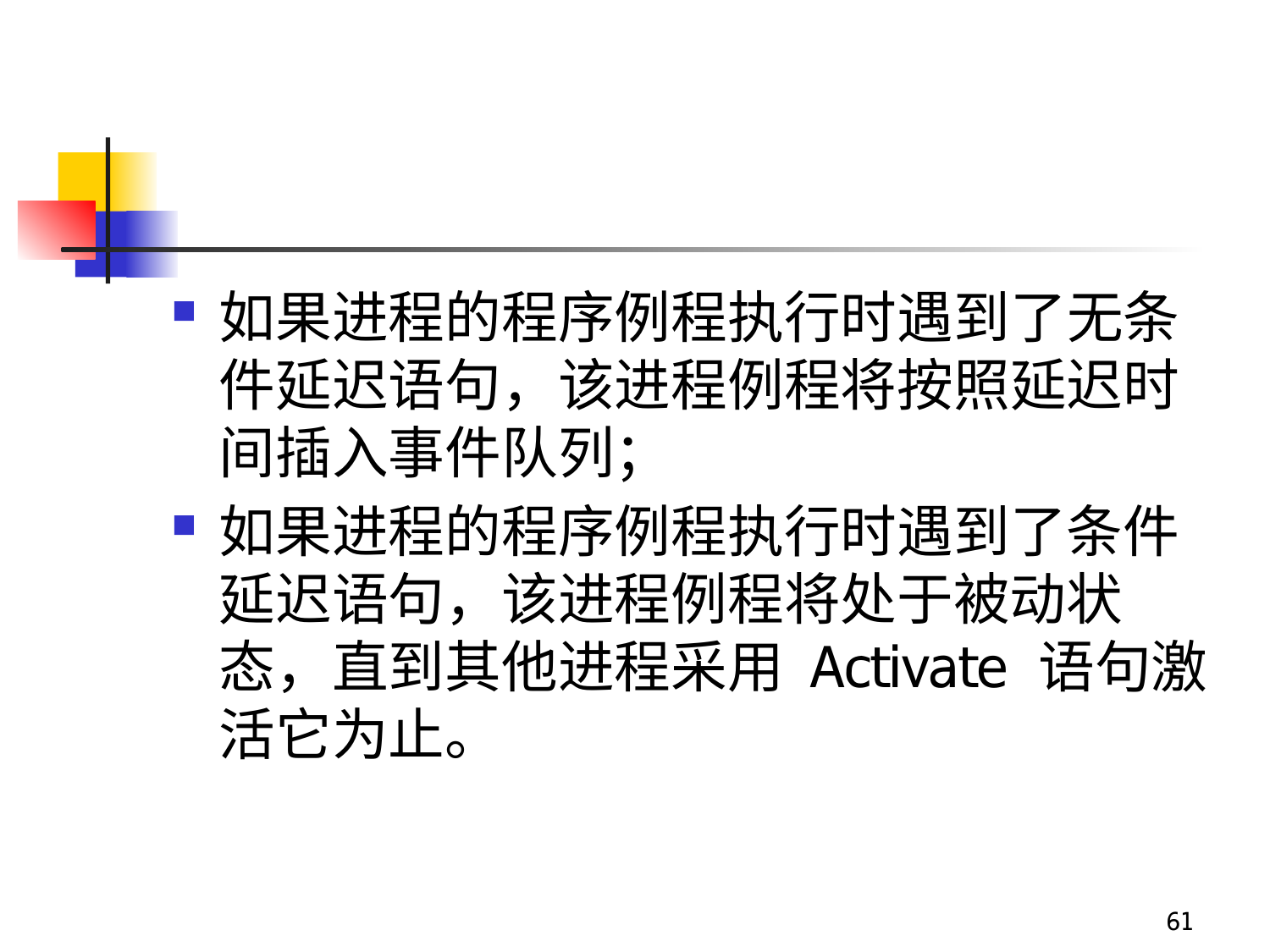

#
如果进程的程序例程执行时遇到了无条件延迟语句，该进程例程将按照延迟时间插入事件队列；
如果进程的程序例程执行时遇到了条件延迟语句，该进程例程将处于被动状态，直到其他进程采用 Activate 语句激活它为止。
61